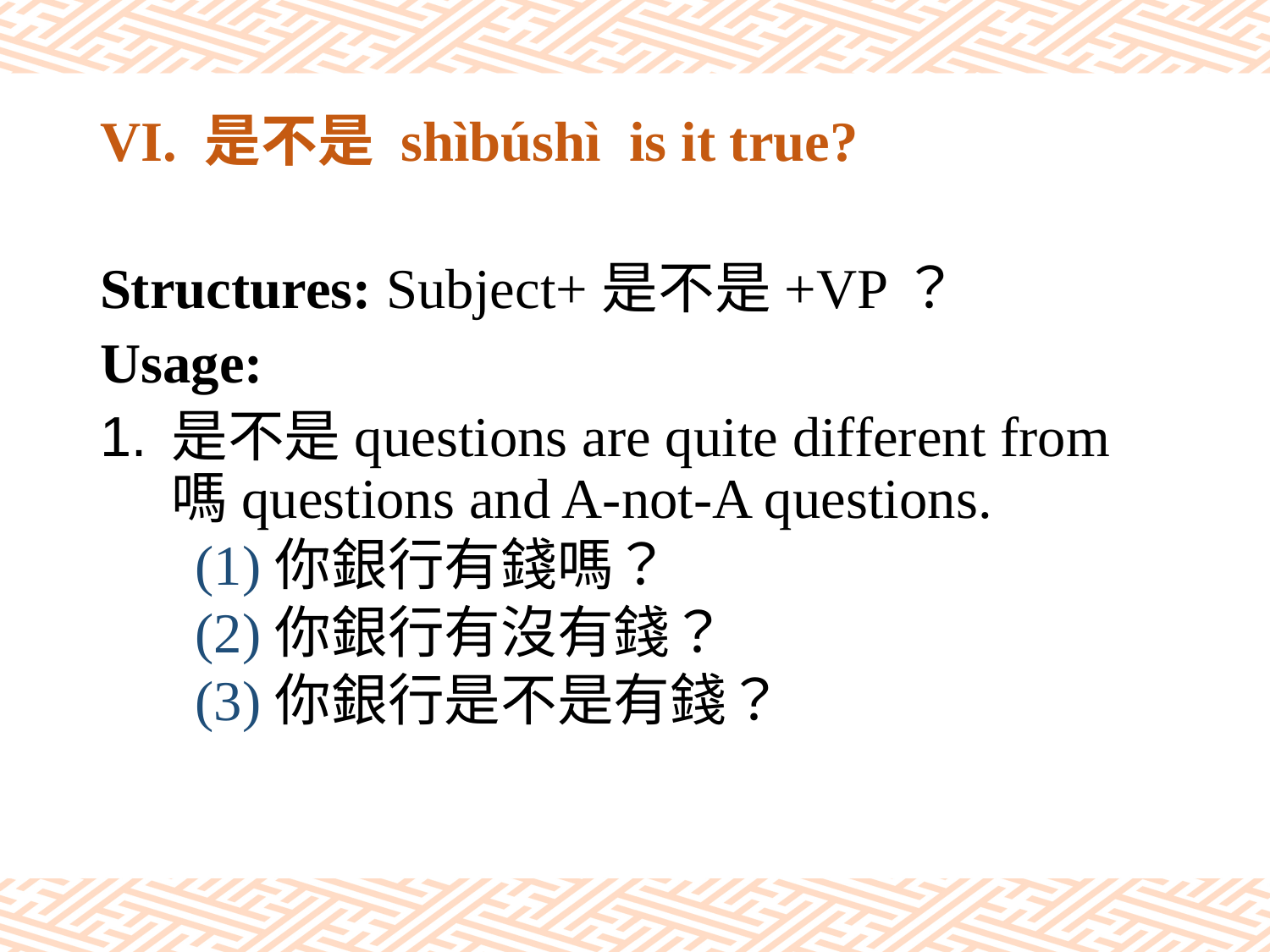

# VI. 是不是 shìbúshì  is it true?
Structures: Subject+是不是+VP？
Usage:
是不是questions are quite different from 嗎questions and A-not-A questions.
(1)你銀行有錢嗎？
(2)你銀行有沒有錢？
(3)你銀行是不是有錢？